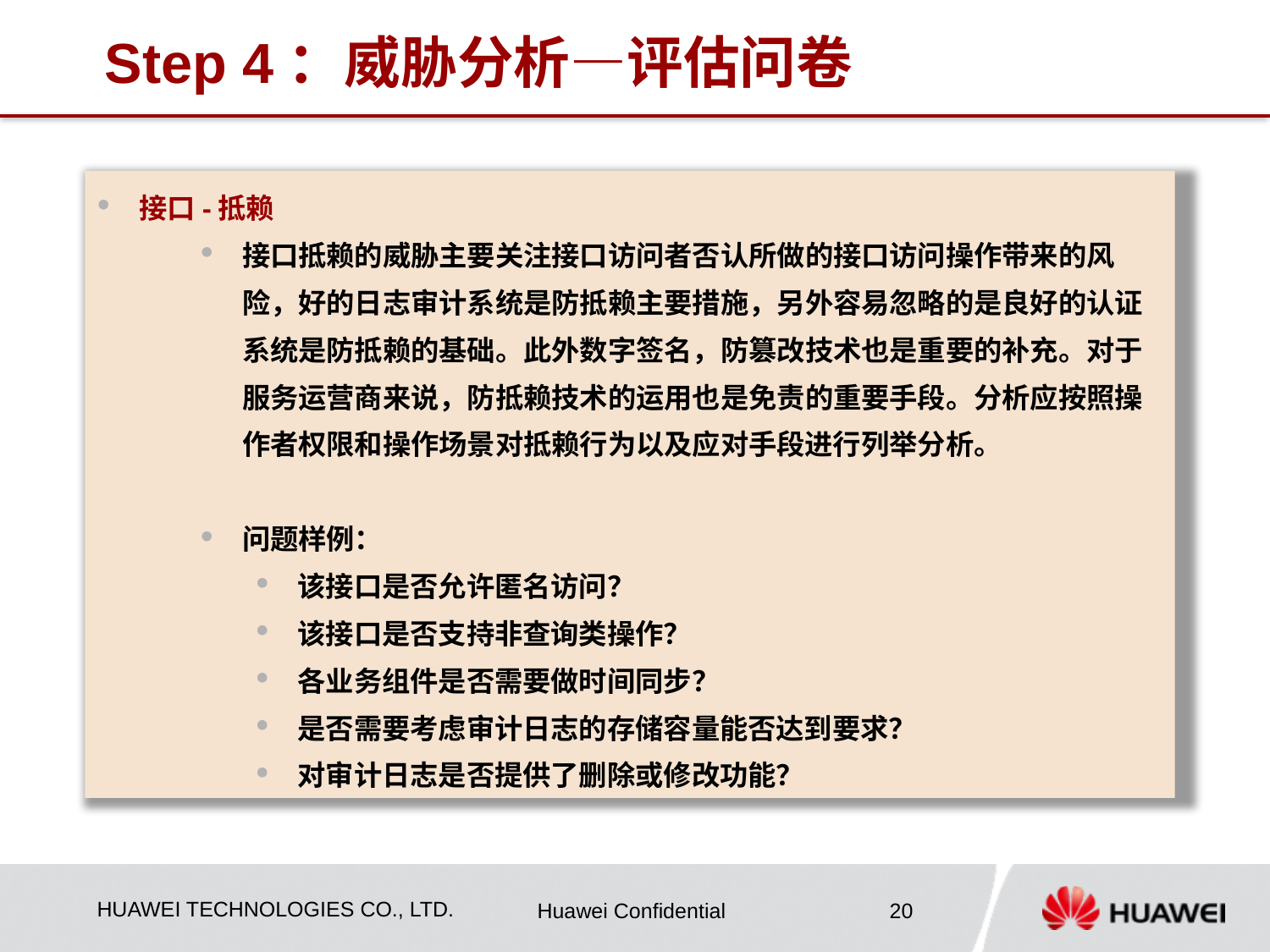

# Step 4：威胁分析—评估问卷
接口-抵赖
接口抵赖的威胁主要关注接口访问者否认所做的接口访问操作带来的风险，好的日志审计系统是防抵赖主要措施，另外容易忽略的是良好的认证系统是防抵赖的基础。此外数字签名，防篡改技术也是重要的补充。对于服务运营商来说，防抵赖技术的运用也是免责的重要手段。分析应按照操作者权限和操作场景对抵赖行为以及应对手段进行列举分析。

问题样例：
该接口是否允许匿名访问？
该接口是否支持非查询类操作？
各业务组件是否需要做时间同步？
是否需要考虑审计日志的存储容量能否达到要求？
对审计日志是否提供了删除或修改功能？